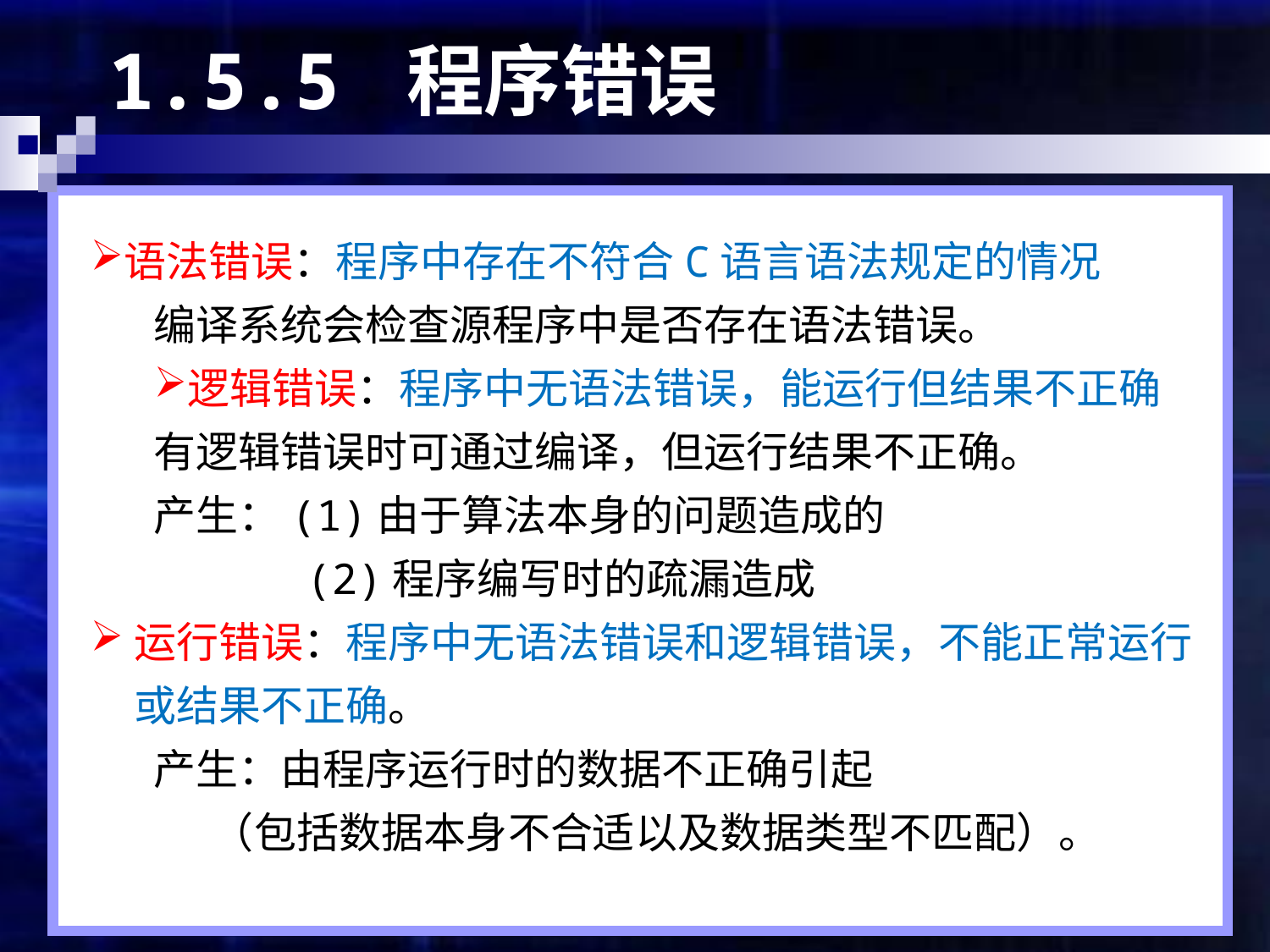

# 1.5.5 程序错误
语法错误：程序中存在不符合C语言语法规定的情况
编译系统会检查源程序中是否存在语法错误。
逻辑错误：程序中无语法错误，能运行但结果不正确
有逻辑错误时可通过编译，但运行结果不正确。
产生：(1)由于算法本身的问题造成的
      (2)程序编写时的疏漏造成
运行错误：程序中无语法错误和逻辑错误，不能正常运行或结果不正确。
产生：由程序运行时的数据不正确引起
     （包括数据本身不合适以及数据类型不匹配）。